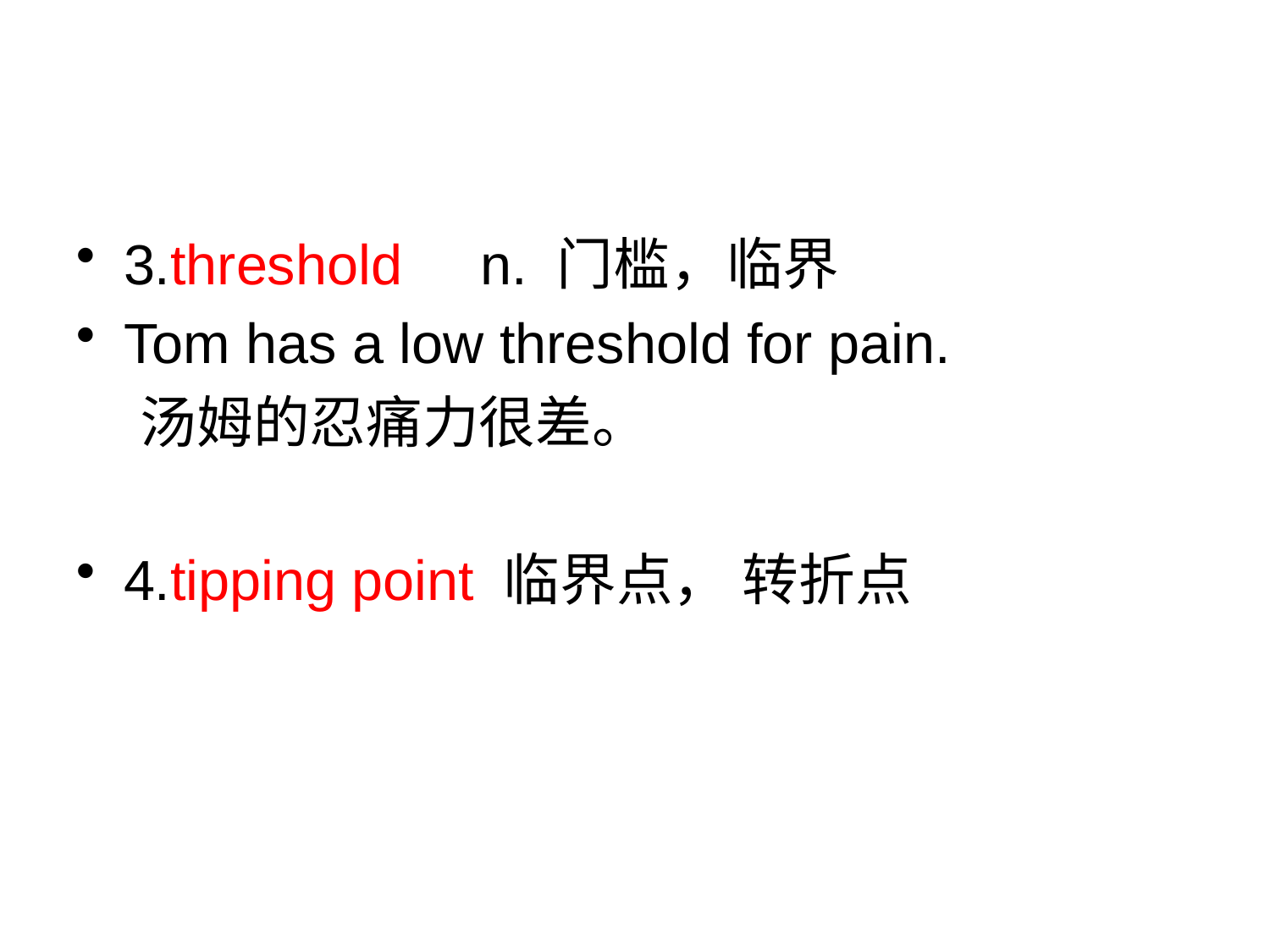

#
3.threshold     n. 门槛，临界
Tom has a low threshold for pain.
    汤姆的忍痛力很差。

4.tipping point 临界点， 转折点